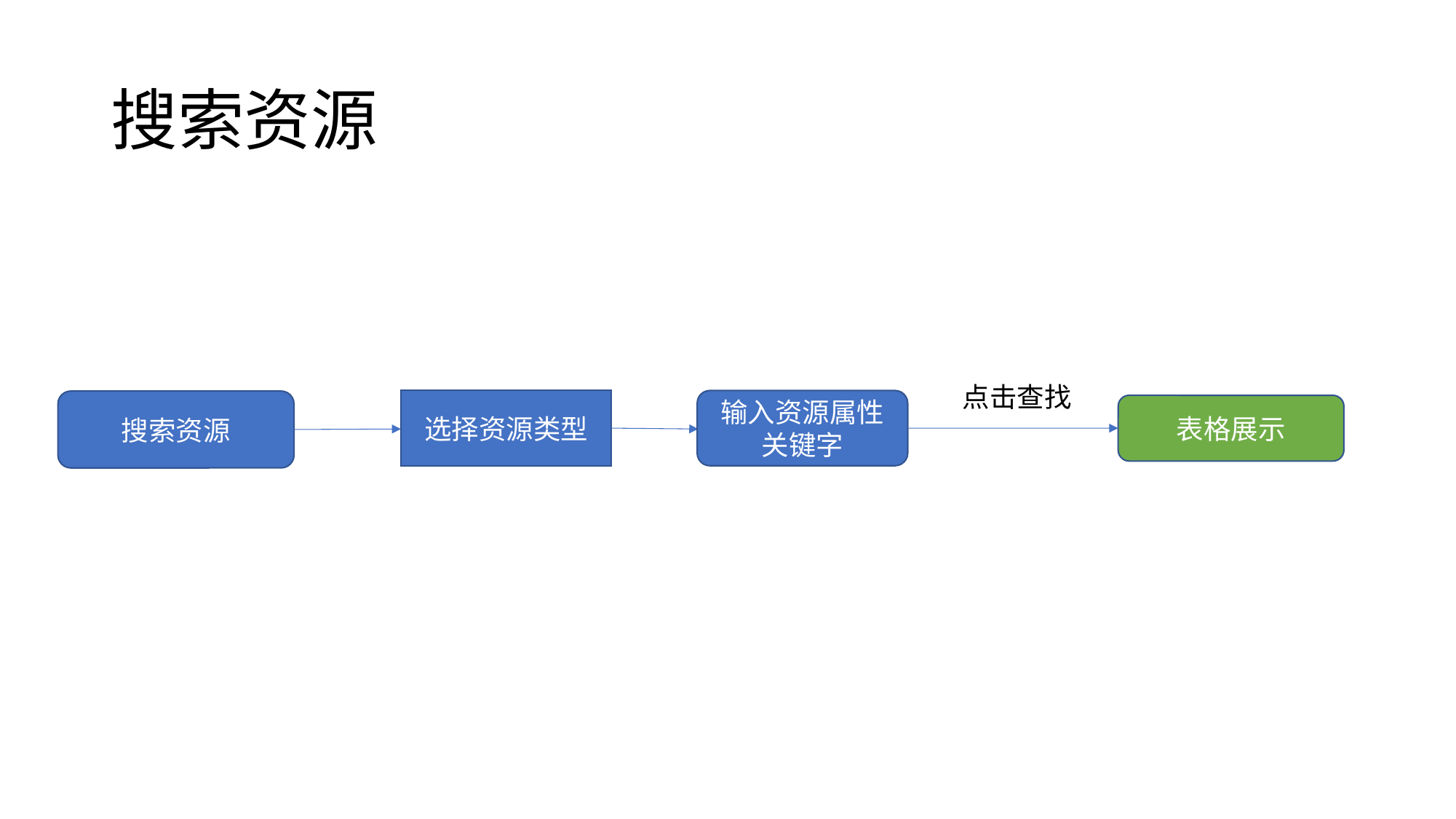

# 搜索资源
点击查找
选择资源类型
输入资源属性关键字
搜索资源
表格展示